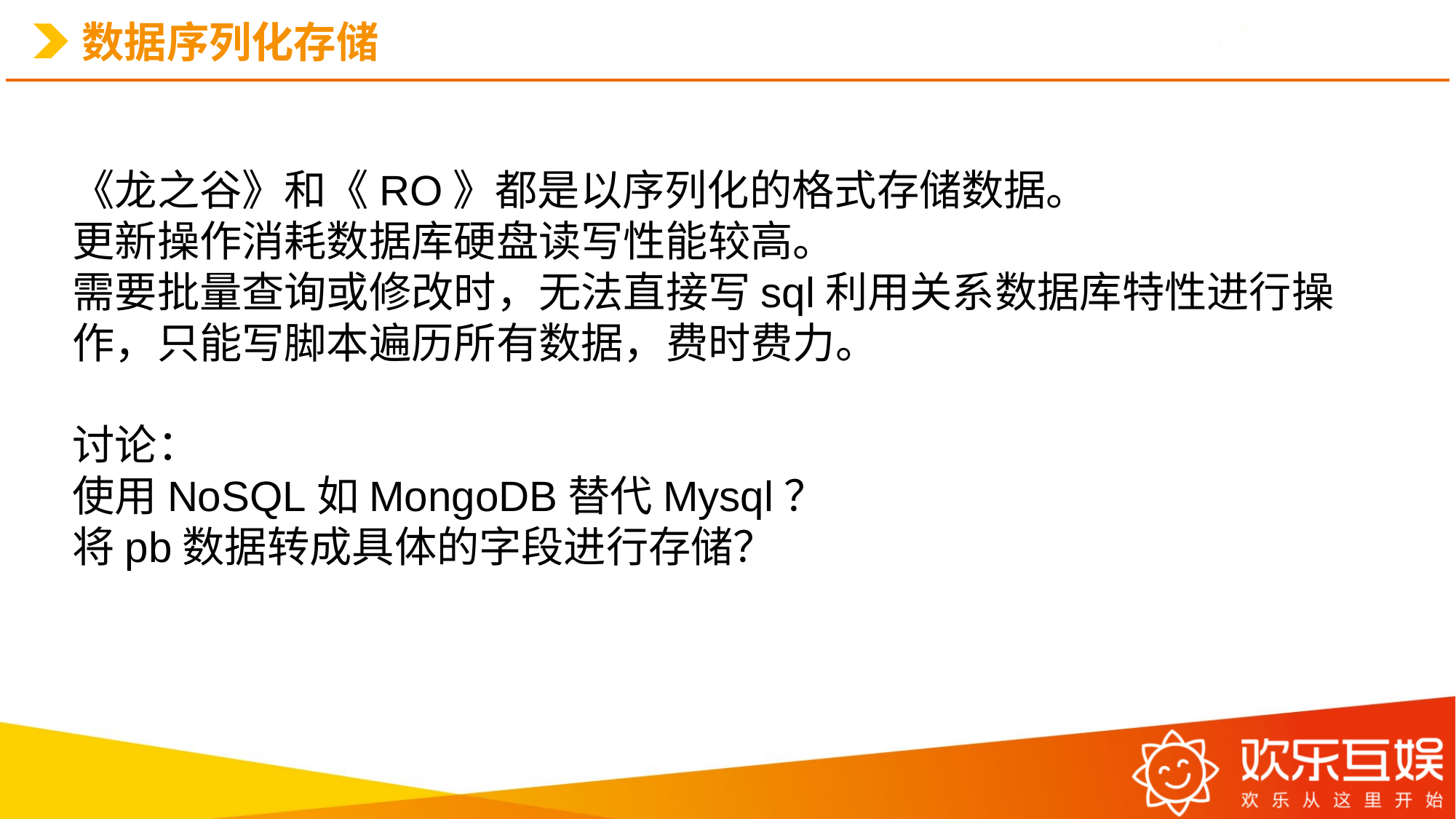

# 数据序列化存储
《龙之谷》和《RO》都是以序列化的格式存储数据。
更新操作消耗数据库硬盘读写性能较高。
需要批量查询或修改时，无法直接写sql利用关系数据库特性进行操作，只能写脚本遍历所有数据，费时费力。

讨论：
使用NoSQL如MongoDB替代Mysql？
将pb数据转成具体的字段进行存储？